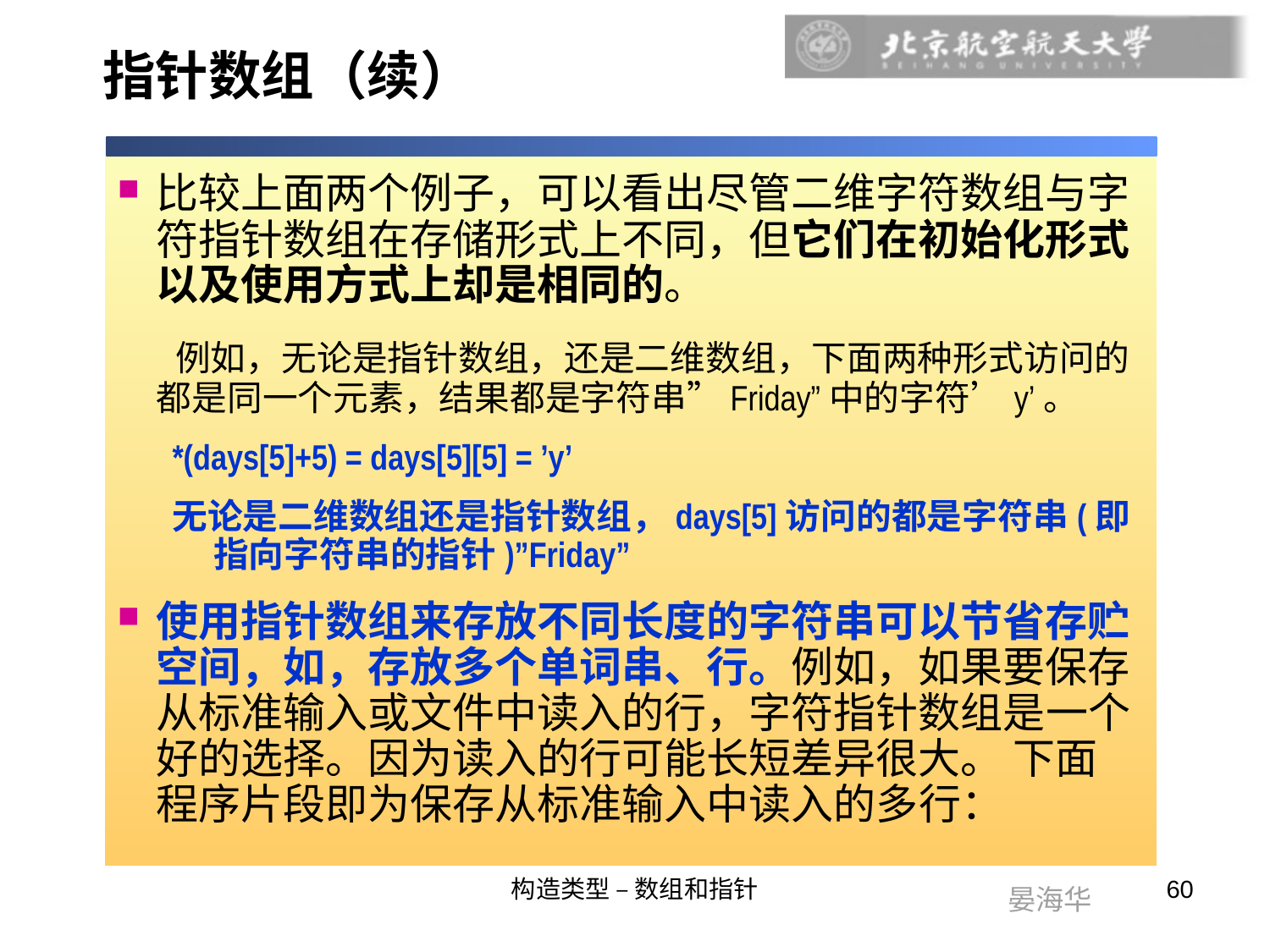

# 指针数组（续）
比较上面两个例子，可以看出尽管二维字符数组与字符指针数组在存储形式上不同，但它们在初始化形式以及使用方式上却是相同的。
     例如，无论是指针数组，还是二维数组，下面两种形式访问的都是同一个元素，结果都是字符串”Friday”中的字符’y’。
*(days[5]+5) = days[5][5] = ’y’
无论是二维数组还是指针数组，days[5]访问的都是字符串(即指向字符串的指针)”Friday”
使用指针数组来存放不同长度的字符串可以节省存贮空间，如，存放多个单词串、行。例如，如果要保存从标准输入或文件中读入的行，字符指针数组是一个好的选择。因为读入的行可能长短差异很大。 下面程序片段即为保存从标准输入中读入的多行：
构造类型 – 数组和指针
60